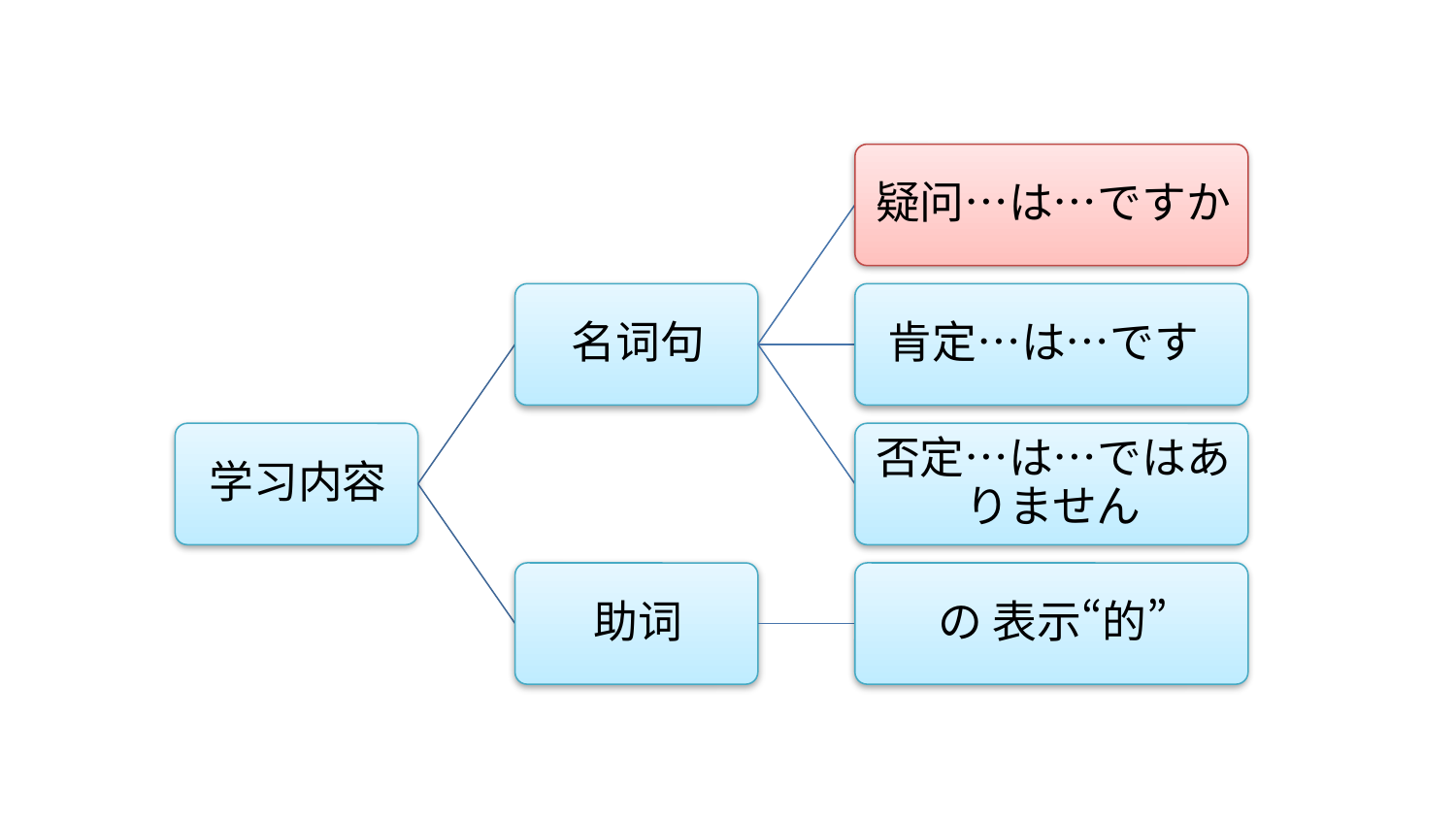

#
1.2第二节 附属词
1.2.1一、助词
学习内容

名词句

疑问…は…ですか

肯定…は…です

否定…は…ではありません

助词

の 表示“的”